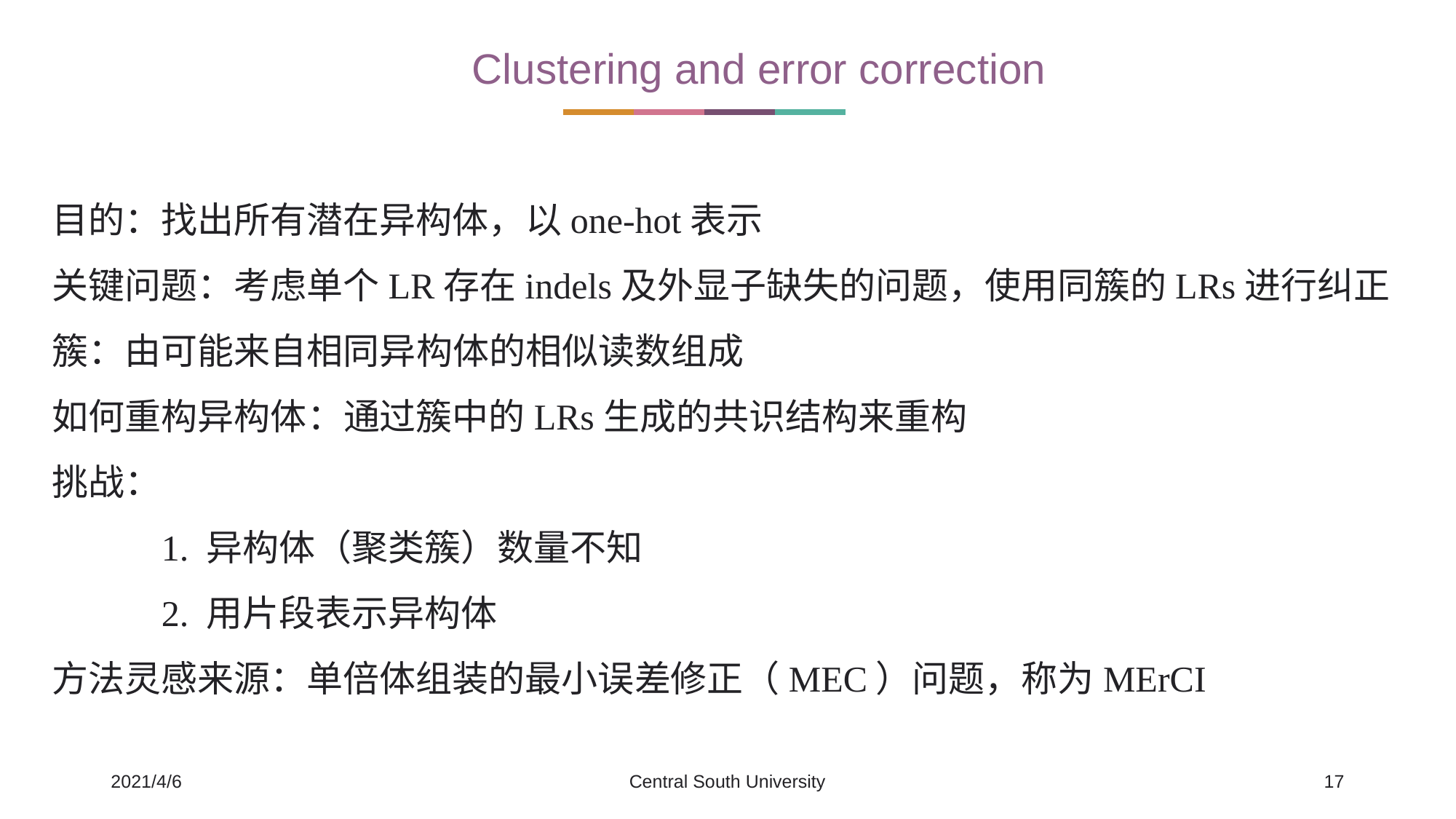

Clustering and error correction
目的：找出所有潜在异构体，以one-hot表示
关键问题：考虑单个LR存在indels及外显子缺失的问题，使用同簇的LRs进行纠正
簇：由可能来自相同异构体的相似读数组成
如何重构异构体：通过簇中的LRs生成的共识结构来重构
挑战：
	1. 异构体（聚类簇）数量不知
	2. 用片段表示异构体
方法灵感来源：单倍体组装的最小误差修正（MEC）问题，称为MErCI

Central South University
2021/4/6
17